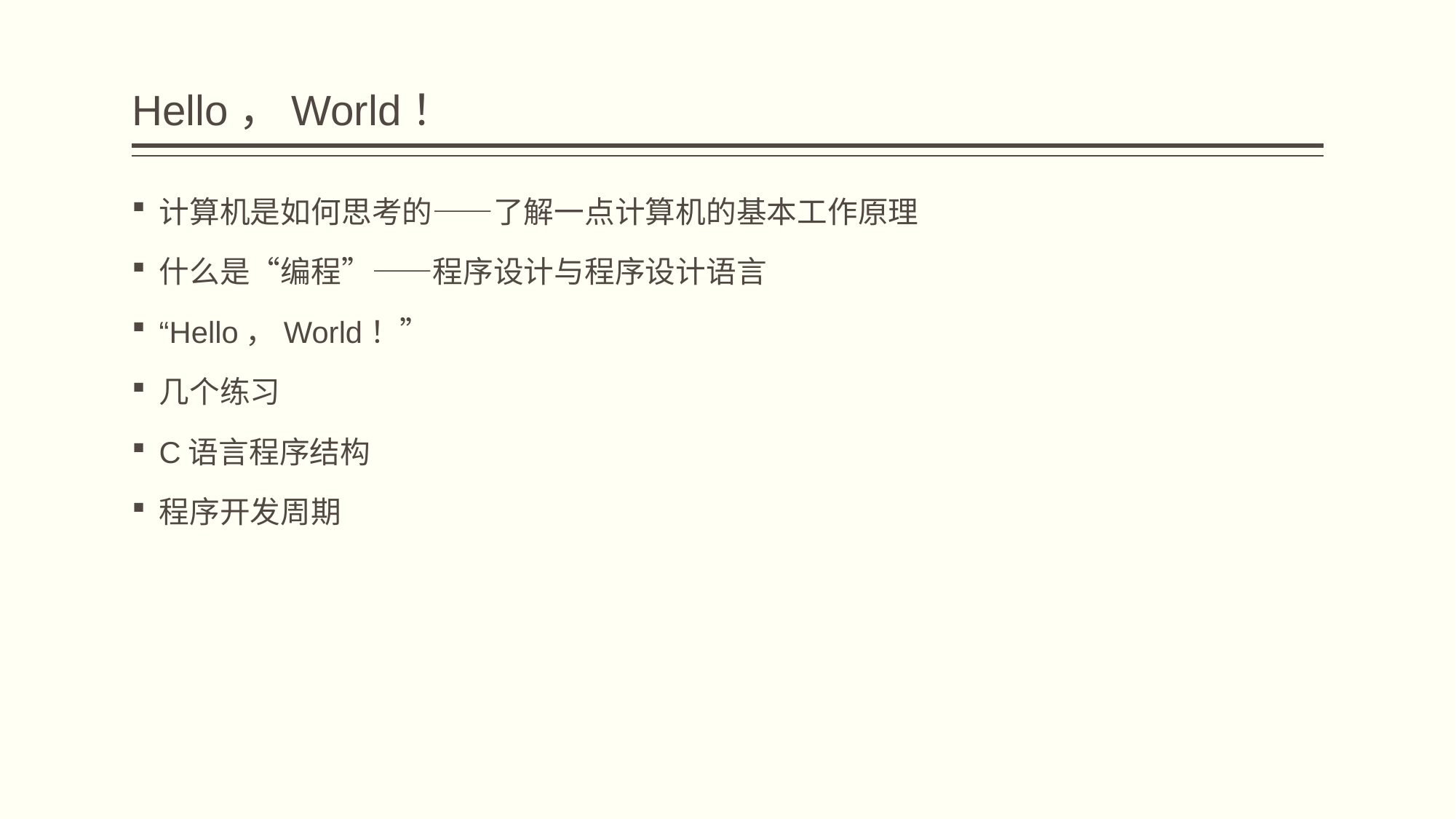

# Hello，World！
计算机是如何思考的——了解一点计算机的基本工作原理
什么是“编程”——程序设计与程序设计语言
“Hello，World！”
几个练习
C语言程序结构
程序开发周期